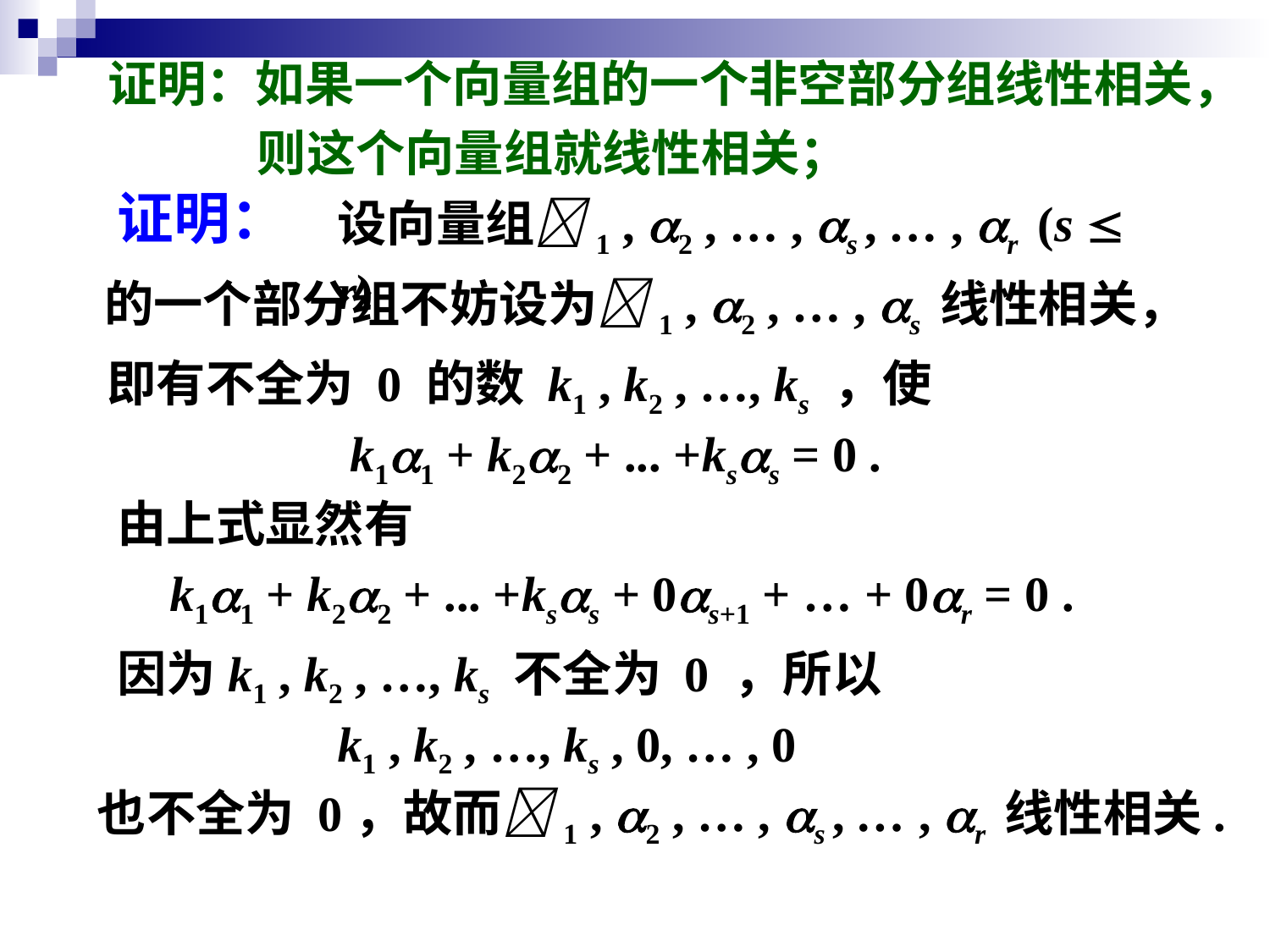

证明：如果一个向量组的一个非空部分组线性相关，
则这个向量组就线性相关；
证明：
设向量组α1 , α2 , … , αs , … , αr  (s ≤ r)
的一个部分组不妨设为α1 , α2 , … , αs 线性相关，
即有不全为 0 的数 k1 , k2 , …, ks ，使
 k1α1 + k2α2 + ... +ksαs = 0 .
由上式显然有
 k1α1 + k2α2 + ... +ksαs + 0αs+1 + … + 0αr = 0 .
因为k1 , k2 , …, ks 不全为 0 ，所以
k1 , k2 , …, ks , 0, … , 0
也不全为 0，故而α1 , α2 , … , αs , … , αr 线性相关.